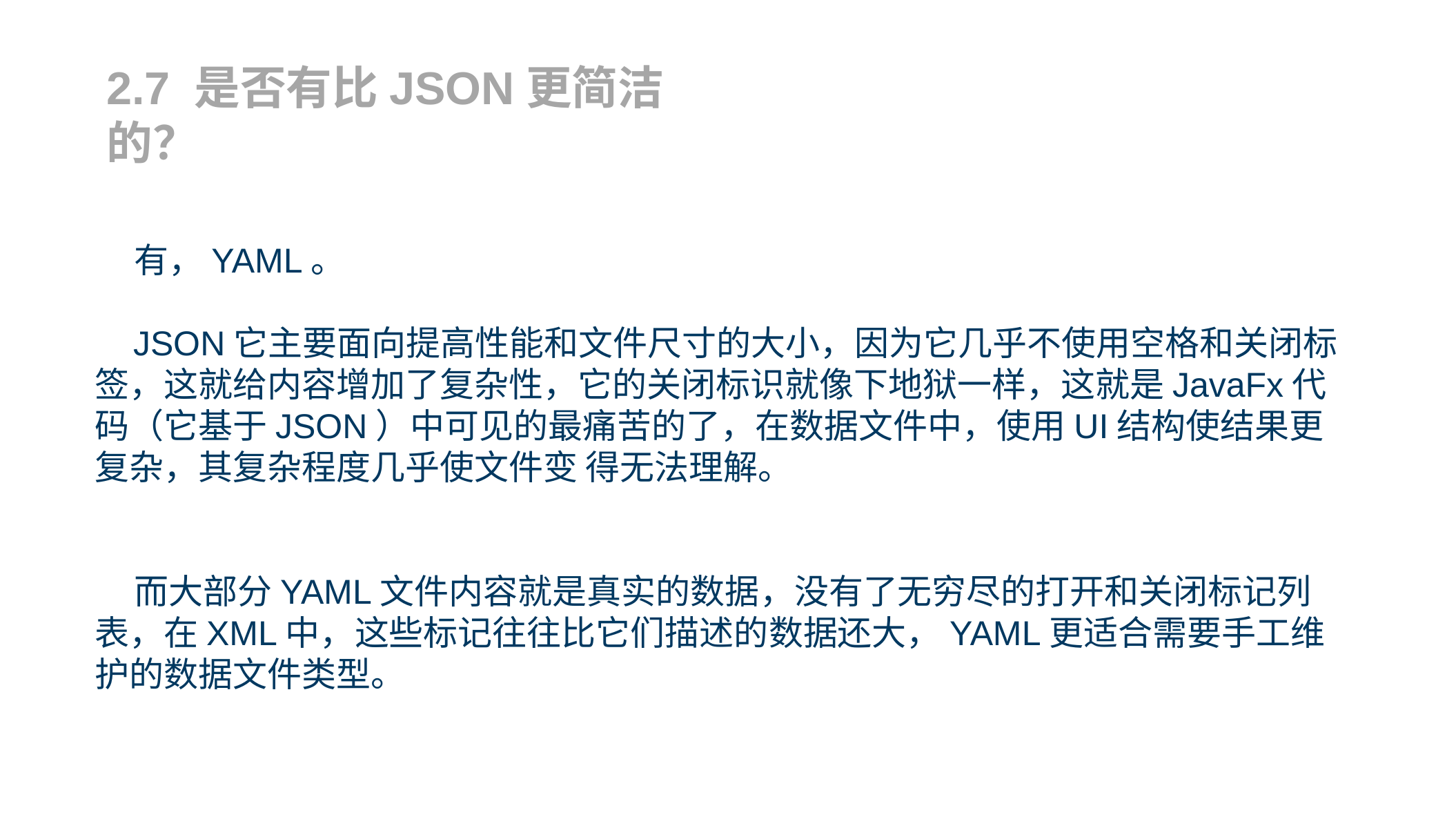

2.7 是否有比JSON更简洁的？
    有，YAML。

    JSON它主要面向提高性能和文件尺寸的大小，因为它几乎不使用空格和关闭标签，这就给内容增加了复杂性，它的关闭标识就像下地狱一样，这就是JavaFx代码（它基于JSON）中可见的最痛苦的了，在数据文件中，使用UI结构使结果更复杂，其复杂程度几乎使文件变 得无法理解。

    而大部分YAML文件内容就是真实的数据，没有了无穷尽的打开和关闭标记列表，在XML中，这些标记往往比它们描述的数据还大，YAML更适合需要手工维护的数据文件类型。